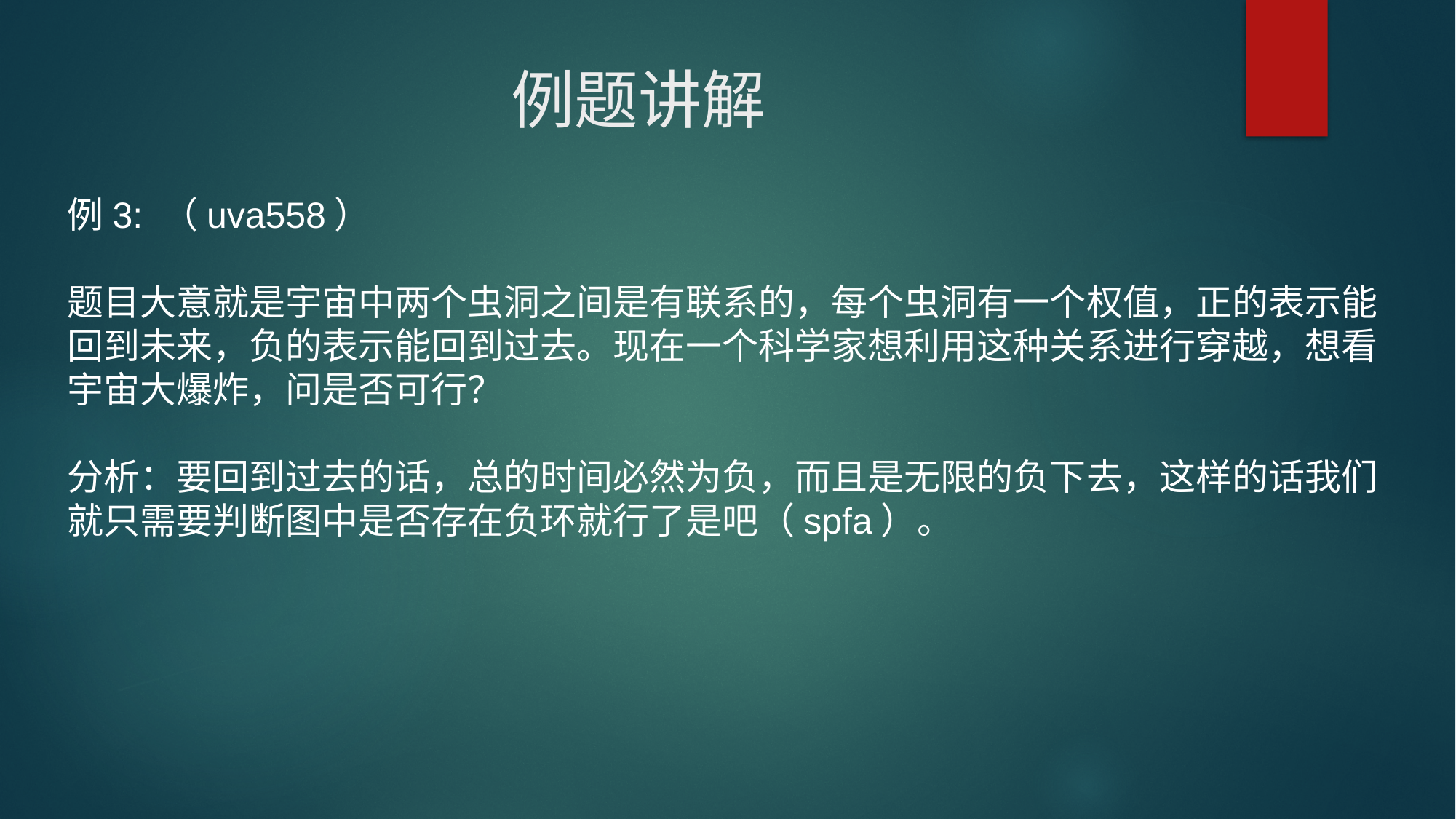

# 例题讲解
例3: （uva558）

题目大意就是宇宙中两个虫洞之间是有联系的，每个虫洞有一个权值，正的表示能
回到未来，负的表示能回到过去。现在一个科学家想利用这种关系进行穿越，想看
宇宙大爆炸，问是否可行？

分析：要回到过去的话，总的时间必然为负，而且是无限的负下去，这样的话我们
就只需要判断图中是否存在负环就行了是吧（spfa）。